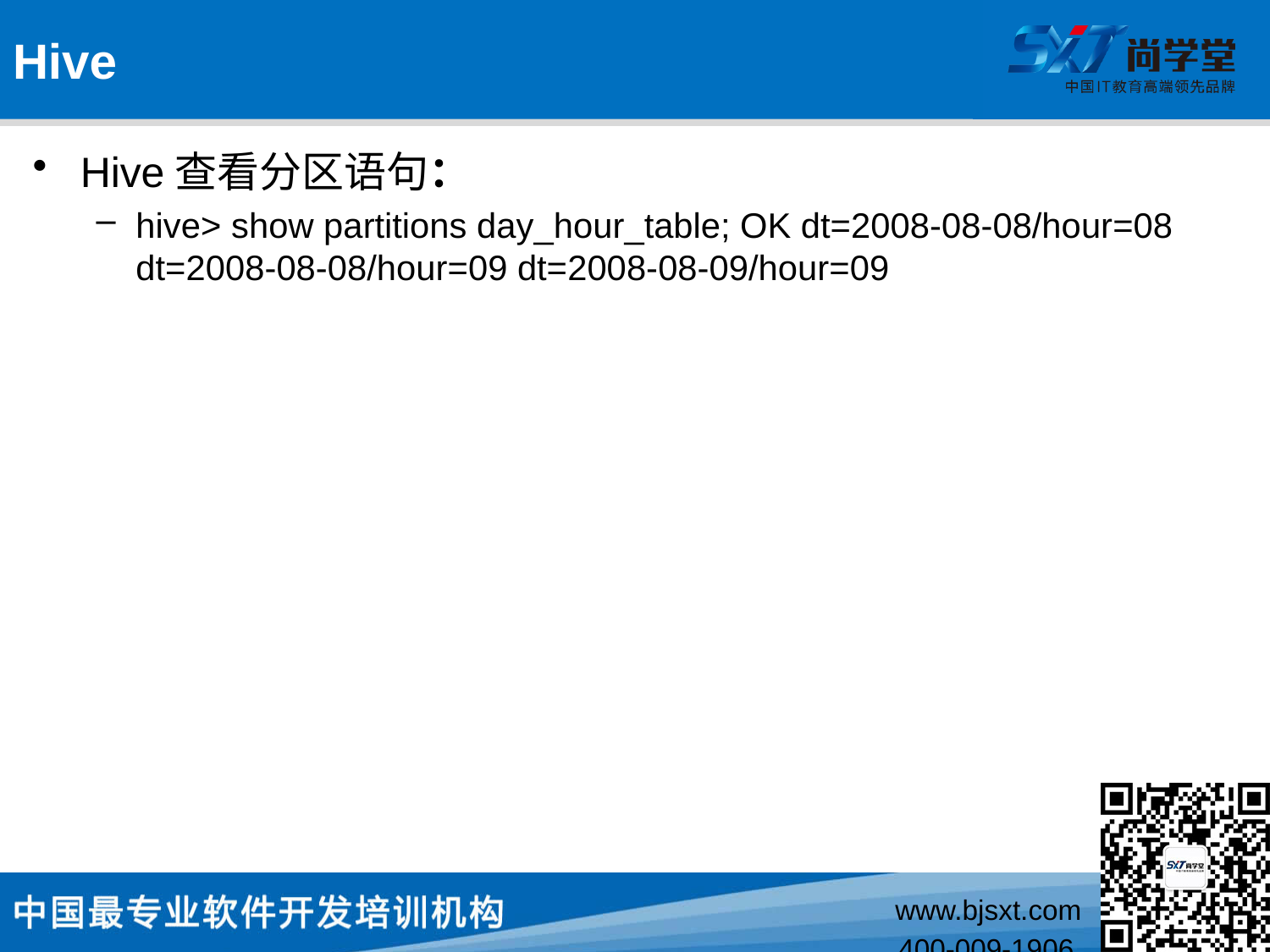

# Hive
Hive查看分区语句：
hive> show partitions day_hour_table; OK dt=2008-08-08/hour=08 dt=2008-08-08/hour=09 dt=2008-08-09/hour=09